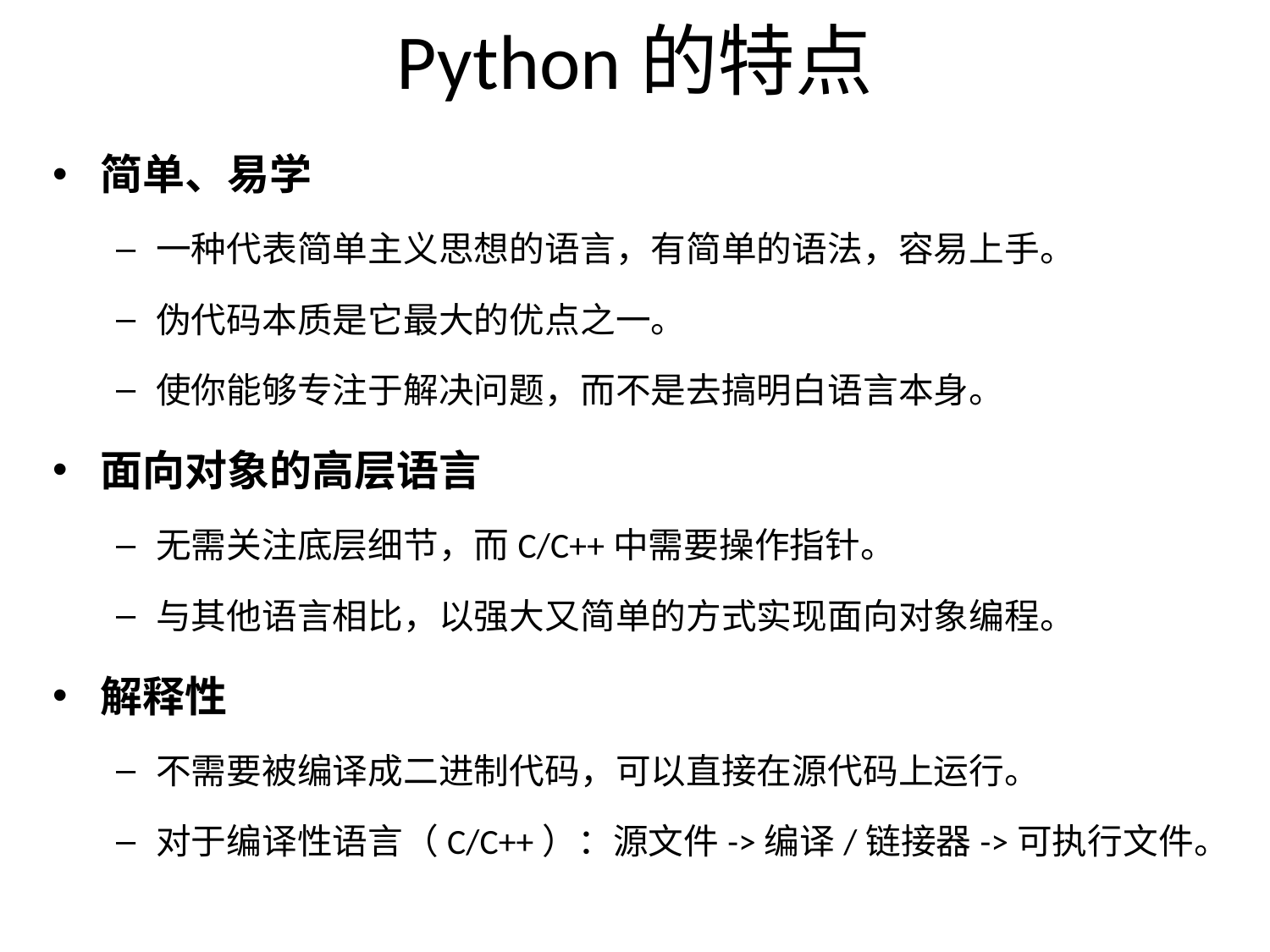

# Python的特点
简单、易学
一种代表简单主义思想的语言，有简单的语法，容易上手。
伪代码本质是它最大的优点之一。
使你能够专注于解决问题，而不是去搞明白语言本身。
面向对象的高层语言
无需关注底层细节，而C/C++中需要操作指针。
与其他语言相比，以强大又简单的方式实现面向对象编程。
解释性
不需要被编译成二进制代码，可以直接在源代码上运行。
对于编译性语言（C/C++）：源文件->编译/链接器->可执行文件。